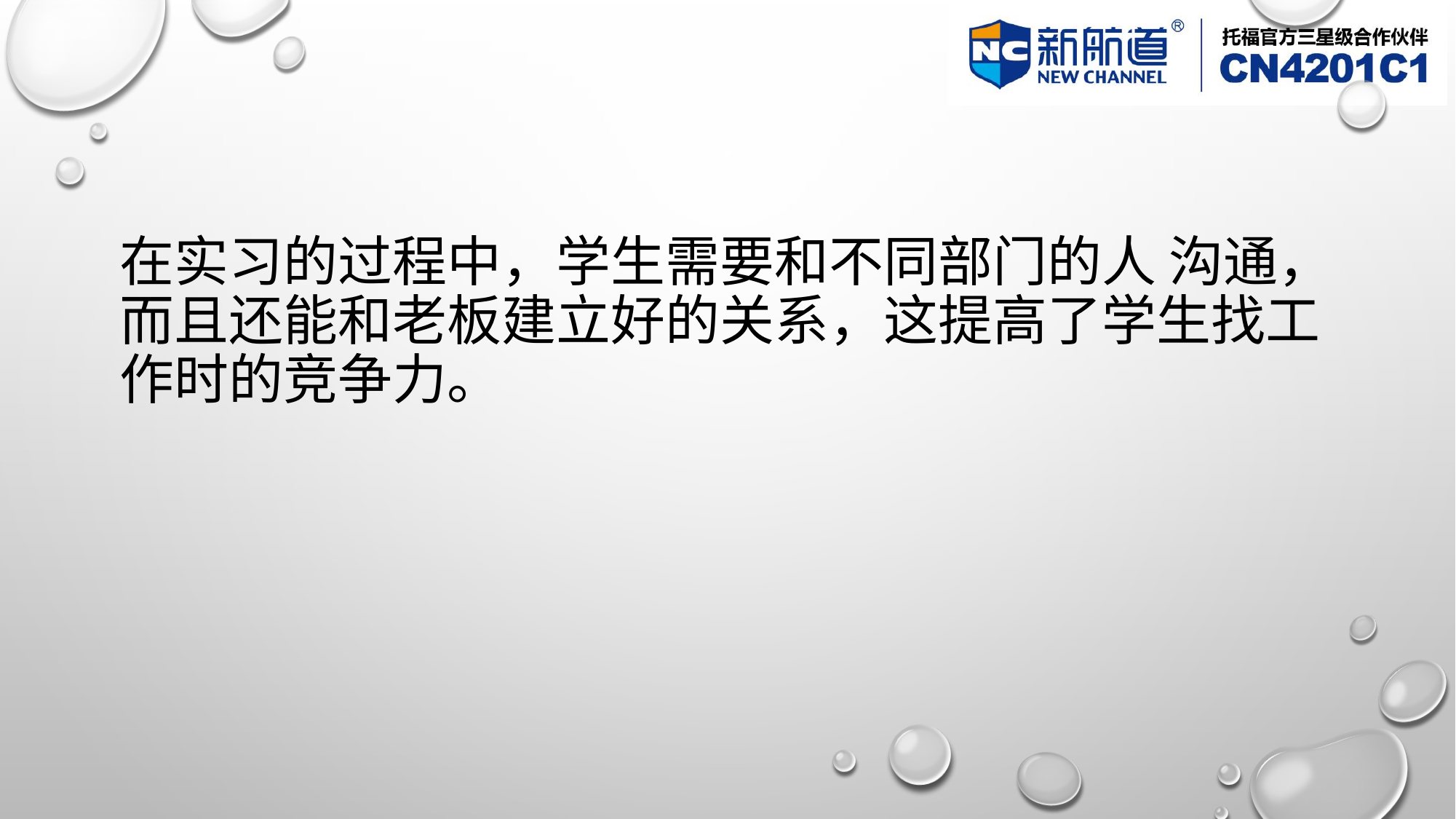

# 在实习的过程中，学生需要和不同部门的人 沟通，而且还能和老板建立好的关系，这提高了学生找工作时的竞争力。